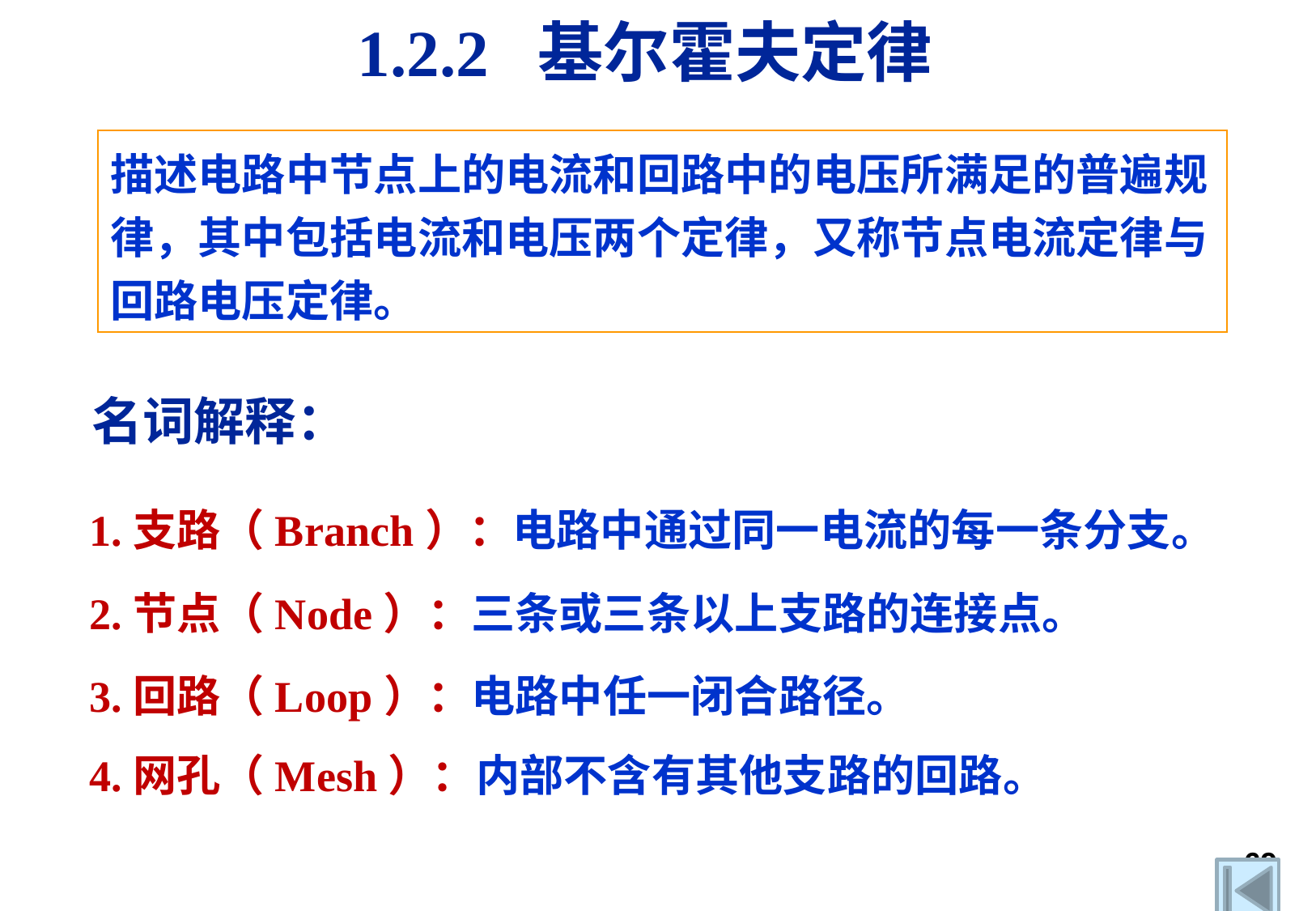

1.2.2  基尔霍夫定律
描述电路中节点上的电流和回路中的电压所满足的普遍规律，其中包括电流和电压两个定律，又称节点电流定律与回路电压定律。
名词解释：
1.支路（Branch）：电路中通过同一电流的每一条分支。

2.节点（Node）：三条或三条以上支路的连接点。
3.回路（Loop）：电路中任一闭合路径。
4.网孔（Mesh）：内部不含有其他支路的回路。